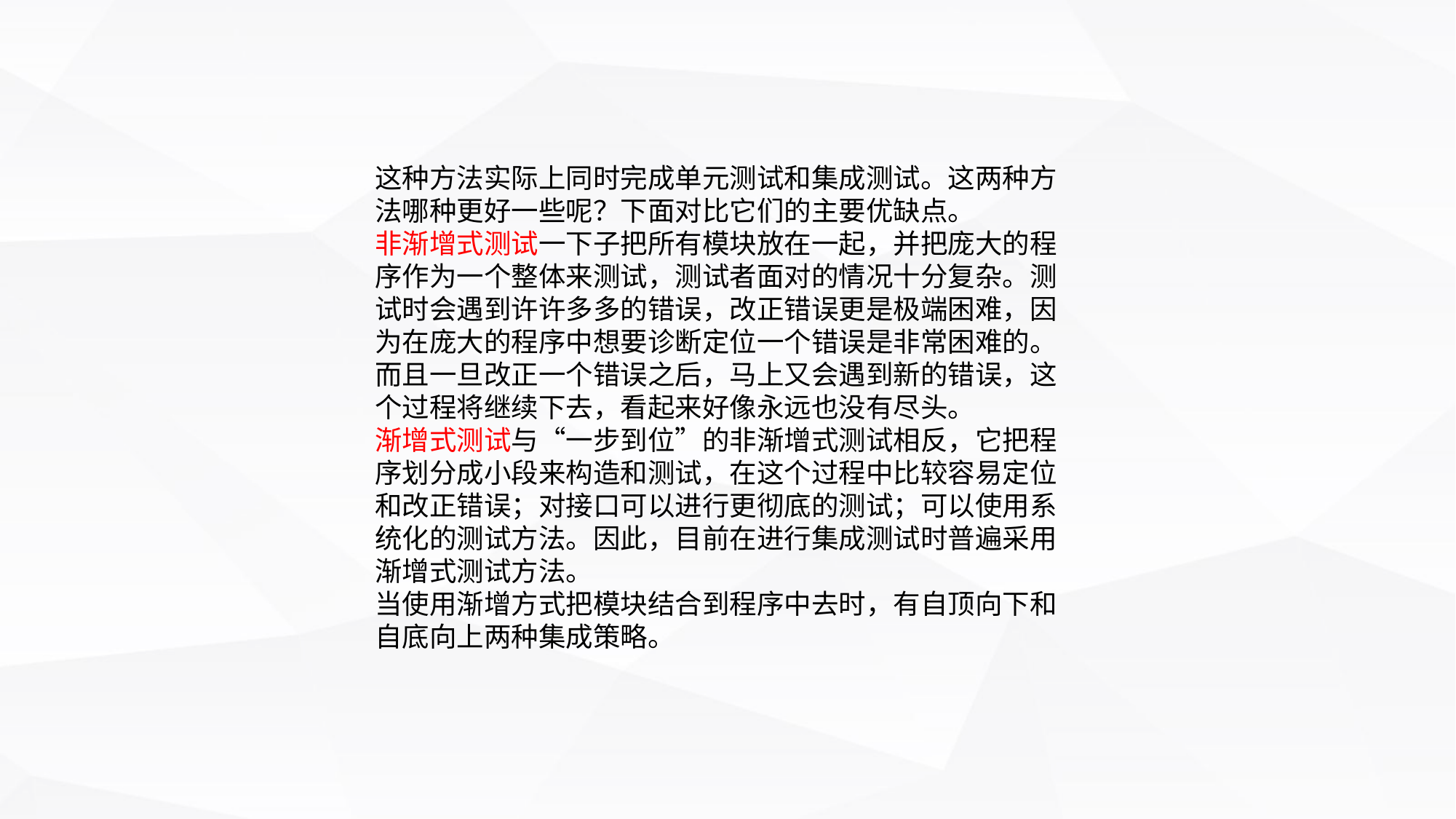

这种方法实际上同时完成单元测试和集成测试。这两种方法哪种更好一些呢？下面对比它们的主要优缺点。
非渐增式测试一下子把所有模块放在一起，并把庞大的程序作为一个整体来测试，测试者面对的情况十分复杂。测试时会遇到许许多多的错误，改正错误更是极端困难，因为在庞大的程序中想要诊断定位一个错误是非常困难的。而且一旦改正一个错误之后，马上又会遇到新的错误，这个过程将继续下去，看起来好像永远也没有尽头。
渐增式测试与“一步到位”的非渐增式测试相反，它把程序划分成小段来构造和测试，在这个过程中比较容易定位和改正错误；对接口可以进行更彻底的测试；可以使用系统化的测试方法。因此，目前在进行集成测试时普遍采用渐增式测试方法。
当使用渐增方式把模块结合到程序中去时，有自顶向下和自底向上两种集成策略。